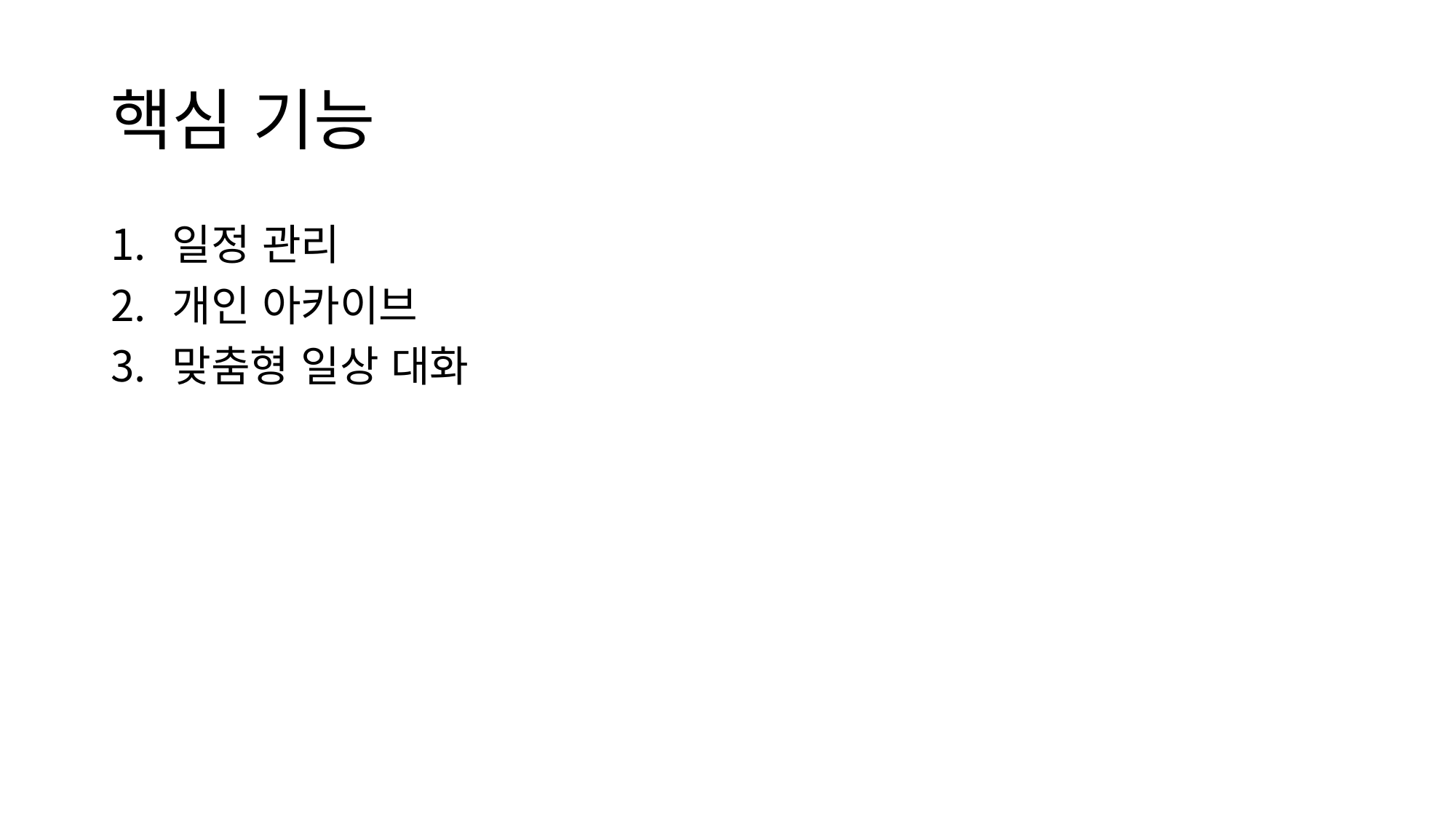

# 핵심 기능
일정 관리
개인 아카이브
맞춤형 일상 대화